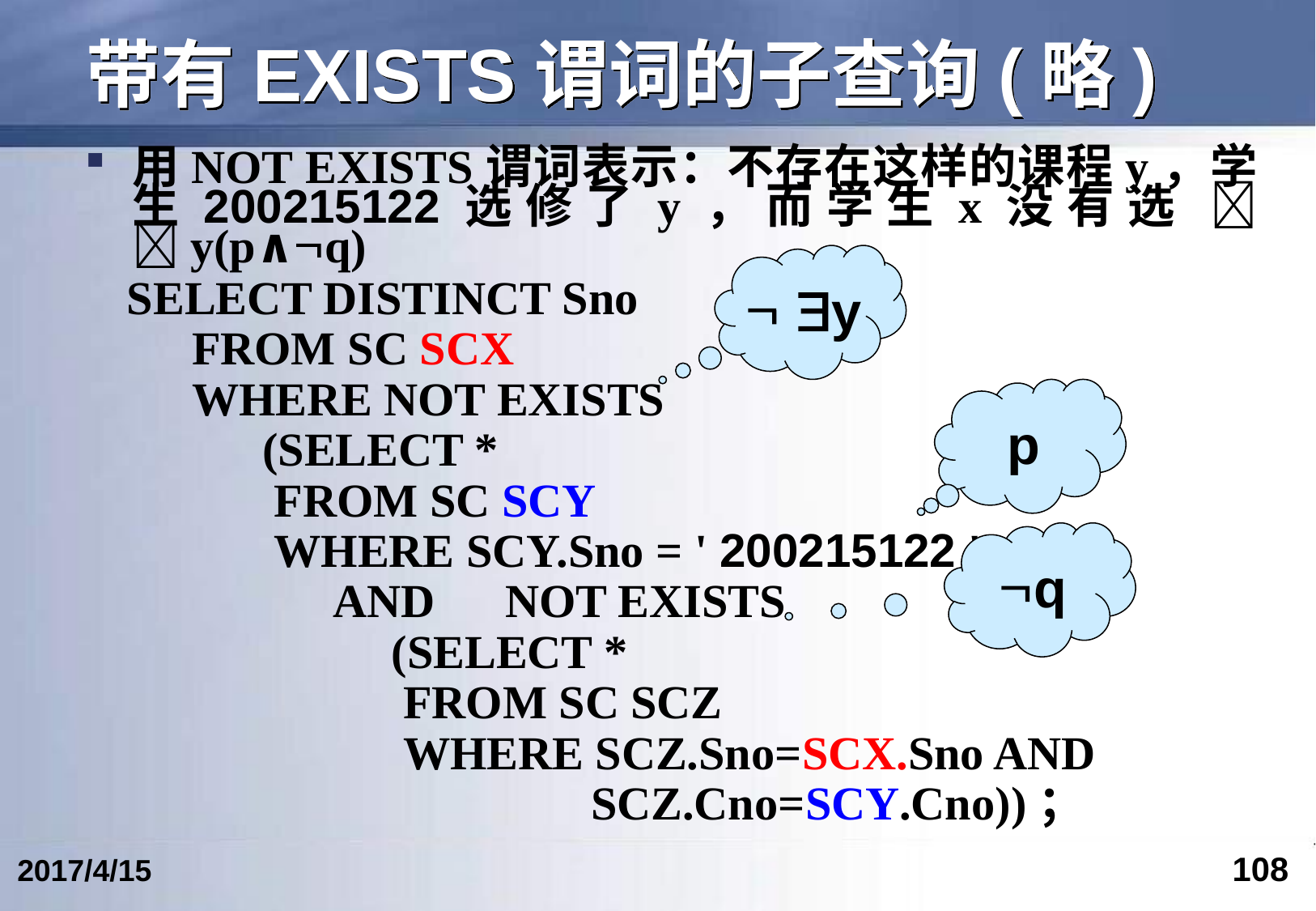

# 带有EXISTS谓词的子查询(略)
用NOT EXISTS谓词表示：不存在这样的课程y，学生200215122选修了y，而学生x没有选 ¬ ∃y(p∧¬q)
    SELECT DISTINCT Sno
         FROM SC SCX
         WHERE NOT EXISTS
               (SELECT *
                FROM SC SCY
                WHERE SCY.Sno = ' 200215122 '
                     AND      NOT EXISTS
                          (SELECT *
                           FROM SC SCZ
                           WHERE SCZ.Sno=SCX.Sno AND
                                           SCZ.Cno=SCY.Cno))；
¬ ∃y
p
¬q
108
2017/4/15